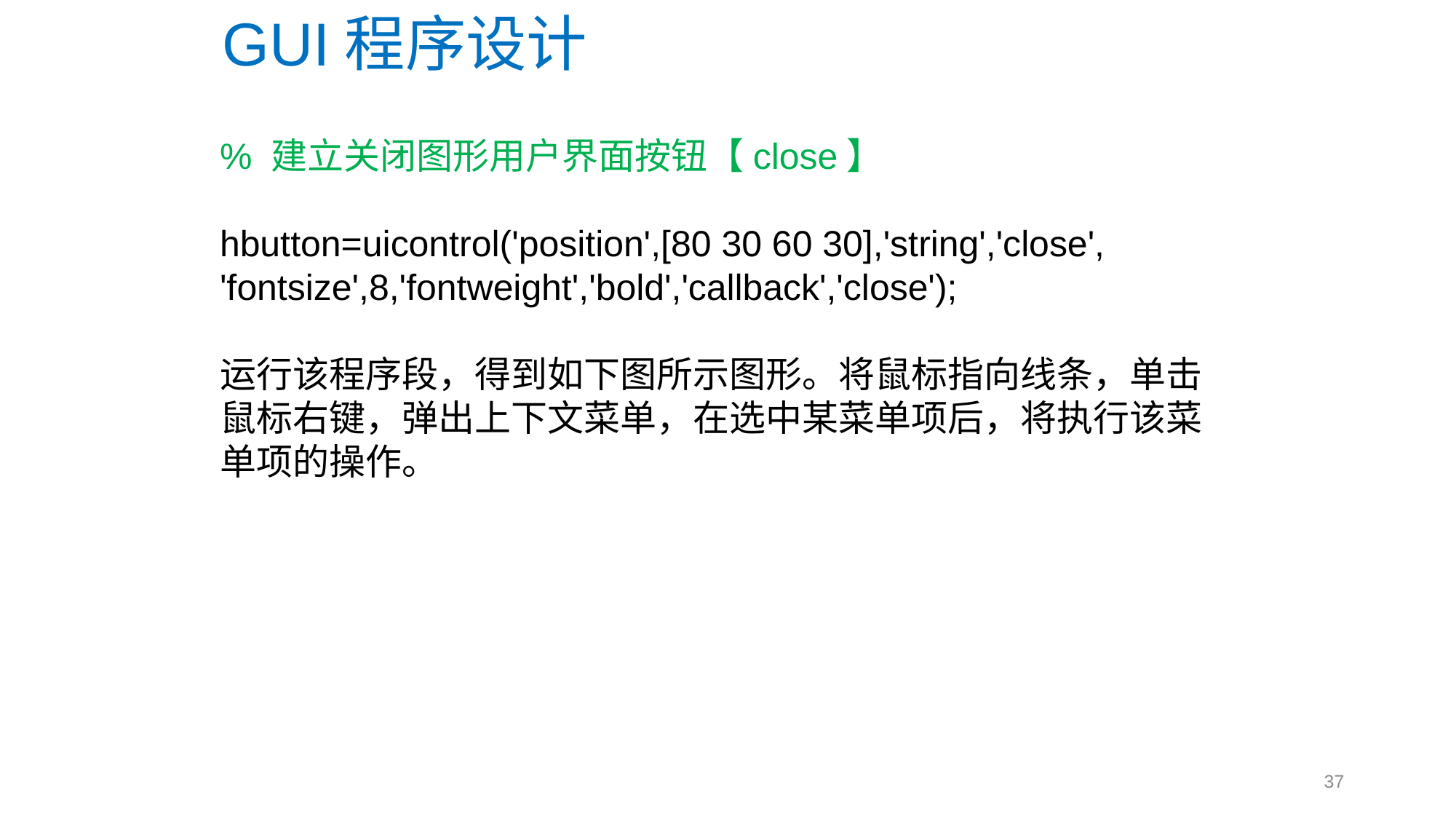

GUI程序设计

% 建立关闭图形用户界面按钮【close】

hbutton=uicontrol('position',[80 30 60 30],'string','close', 'fontsize',8,'fontweight','bold','callback','close');

运行该程序段，得到如下图所示图形。将鼠标指向线条，单击鼠标右键，弹出上下文菜单，在选中某菜单项后，将执行该菜单项的操作。

37